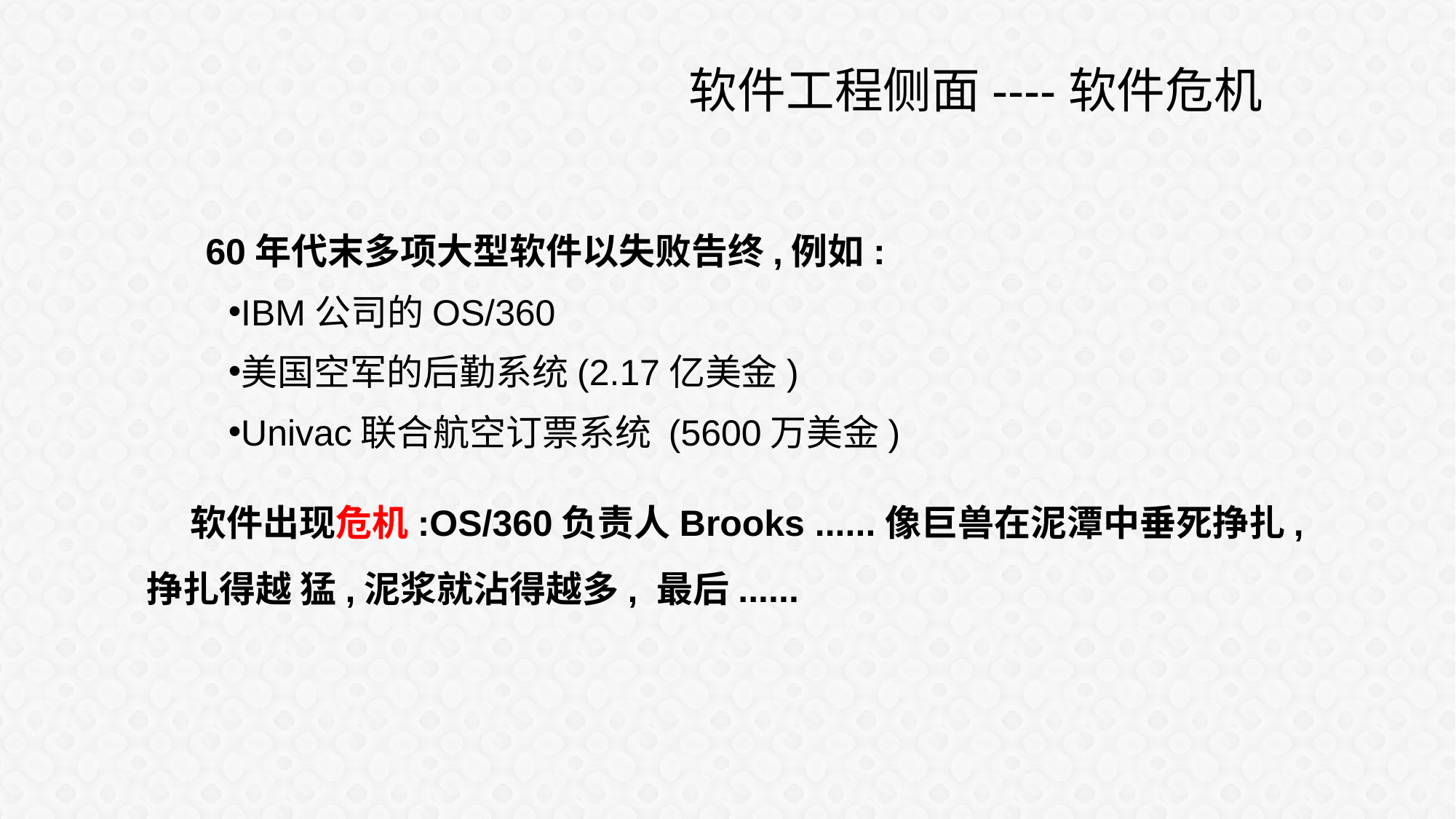

软件工程侧面----软件危机
#
     60年代末多项大型软件以失败告终,例如:
IBM公司的OS/360
美国空军的后勤系统(2.17亿美金)
Univac联合航空订票系统 (5600万美金)
    软件出现危机:OS/360负责人Brooks ......像巨兽在泥潭中垂死挣扎,挣扎得越 猛,泥浆就沾得越多, 最后......